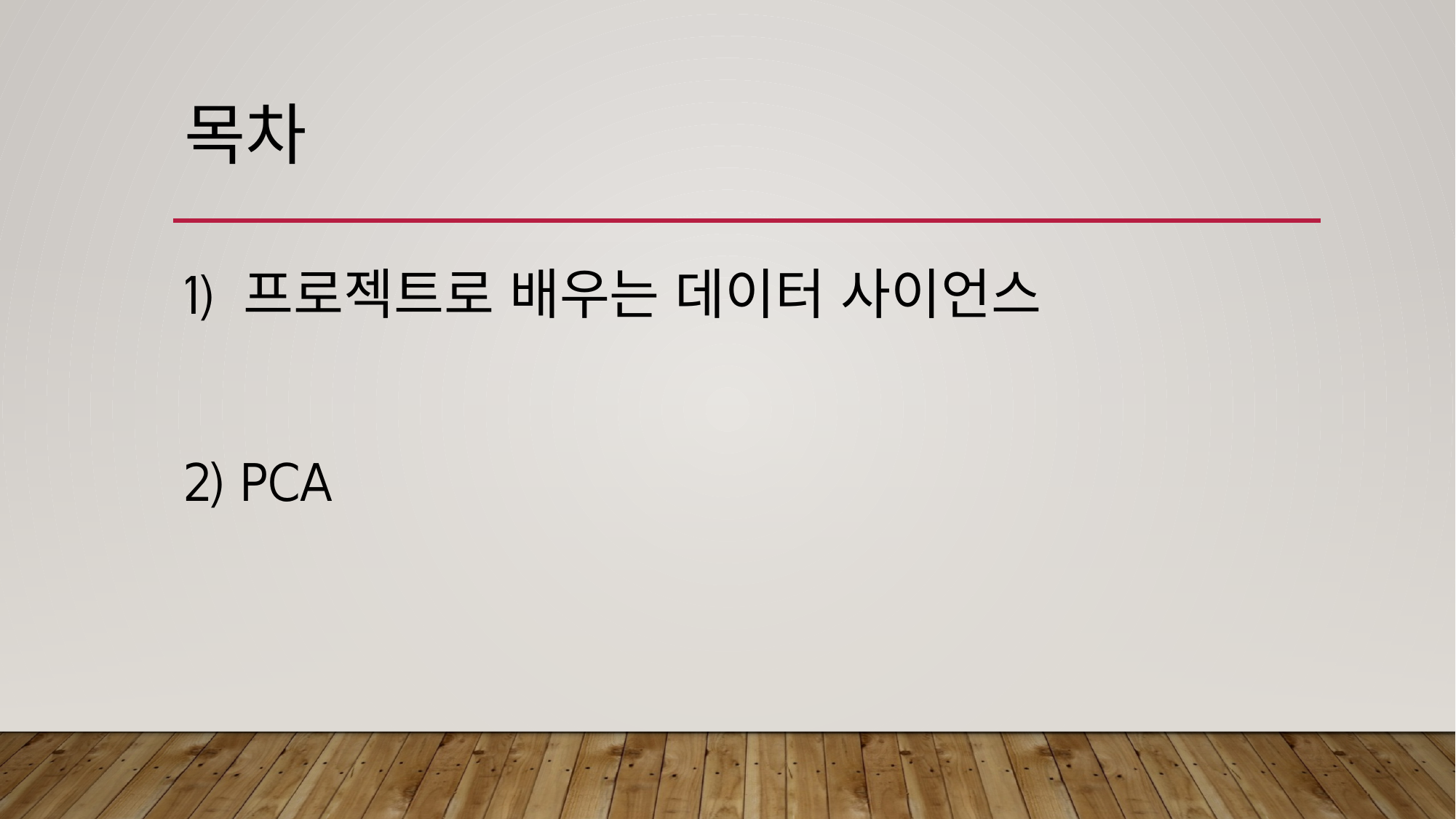

# 목차
1) 프로젝트로 배우는 데이터 사이언스

2) PCA